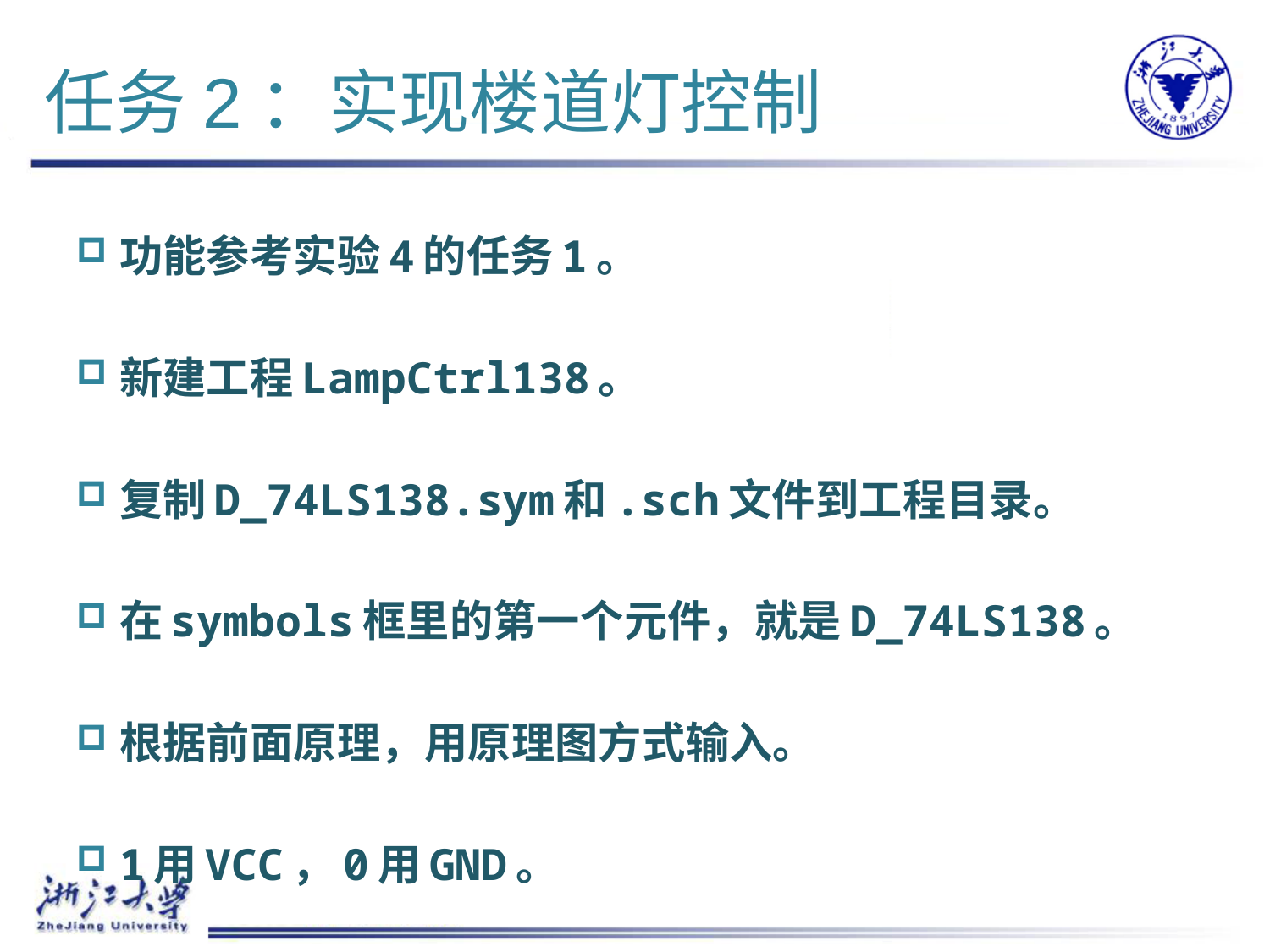

# 任务2：实现楼道灯控制
功能参考实验4的任务1。

新建工程LampCtrl138。

复制D_74LS138.sym和.sch文件到工程目录。

在symbols框里的第一个元件，就是D_74LS138。

根据前面原理，用原理图方式输入。

1用VCC，0用GND。